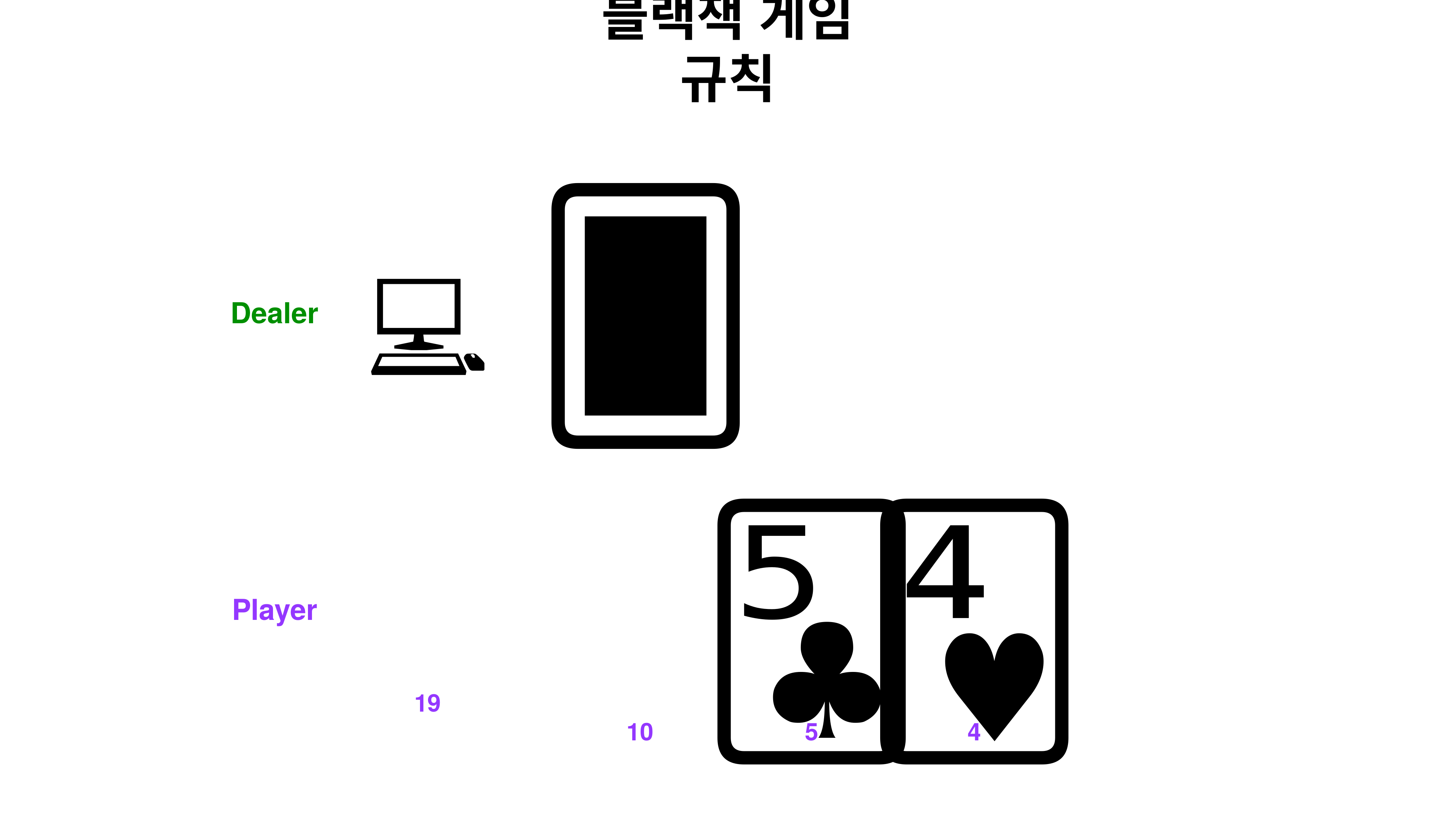

블랙잭 게임 규칙
🂠
🂧
💻
Dealer
🃕
🂴
🃋
🧸
Player
19
10
5
4